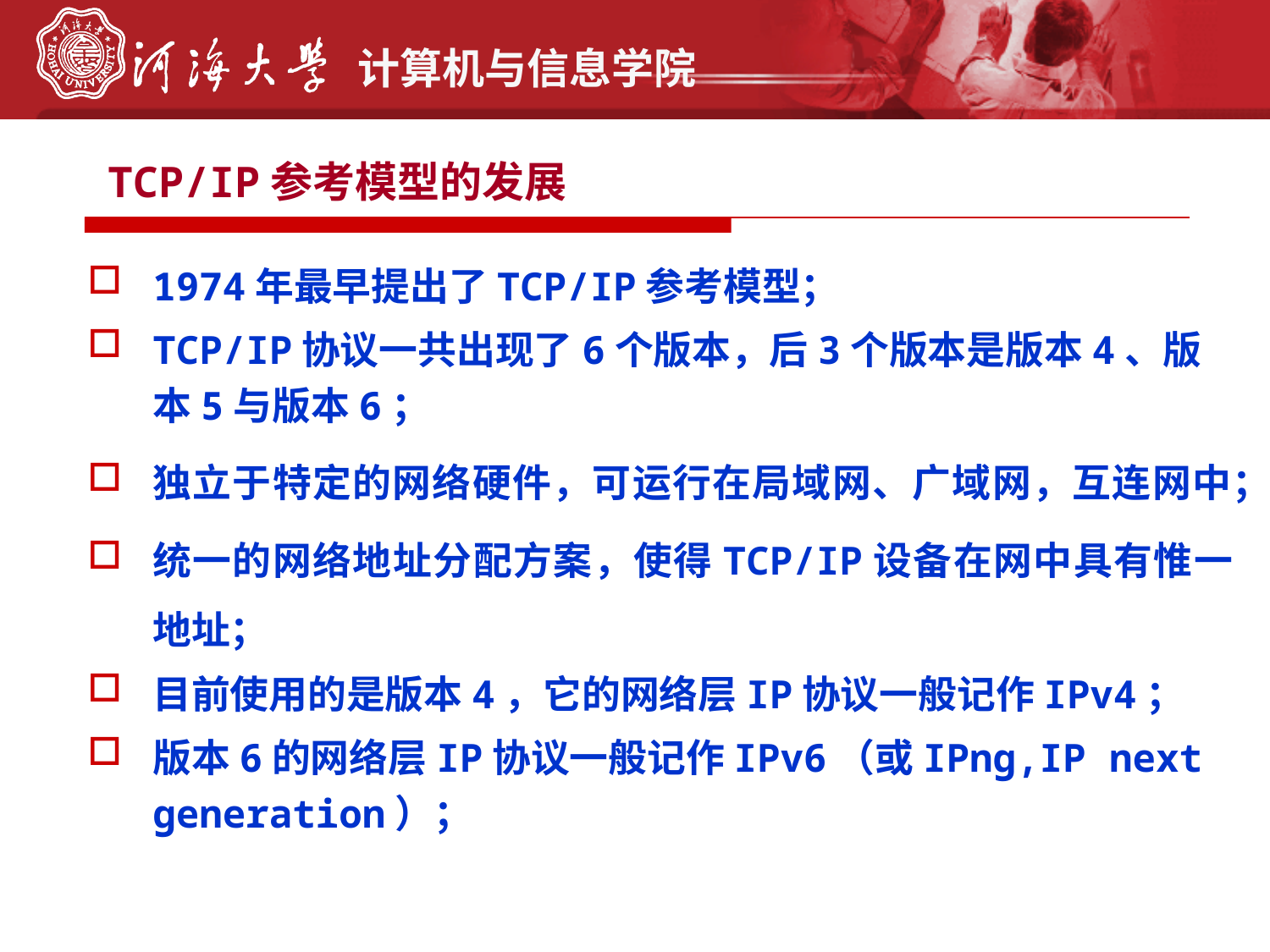

# TCP/IP参考模型的发展
1974年最早提出了TCP/IP参考模型；
TCP/IP协议一共出现了6个版本，后3个版本是版本4、版本5与版本6；
独立于特定的网络硬件，可运行在局域网、广域网，互连网中；
统一的网络地址分配方案，使得TCP/IP设备在网中具有惟一地址；
目前使用的是版本4，它的网络层IP协议一般记作IPv4；
版本6的网络层IP协议一般记作IPv6（或IPng,IP next generation）；